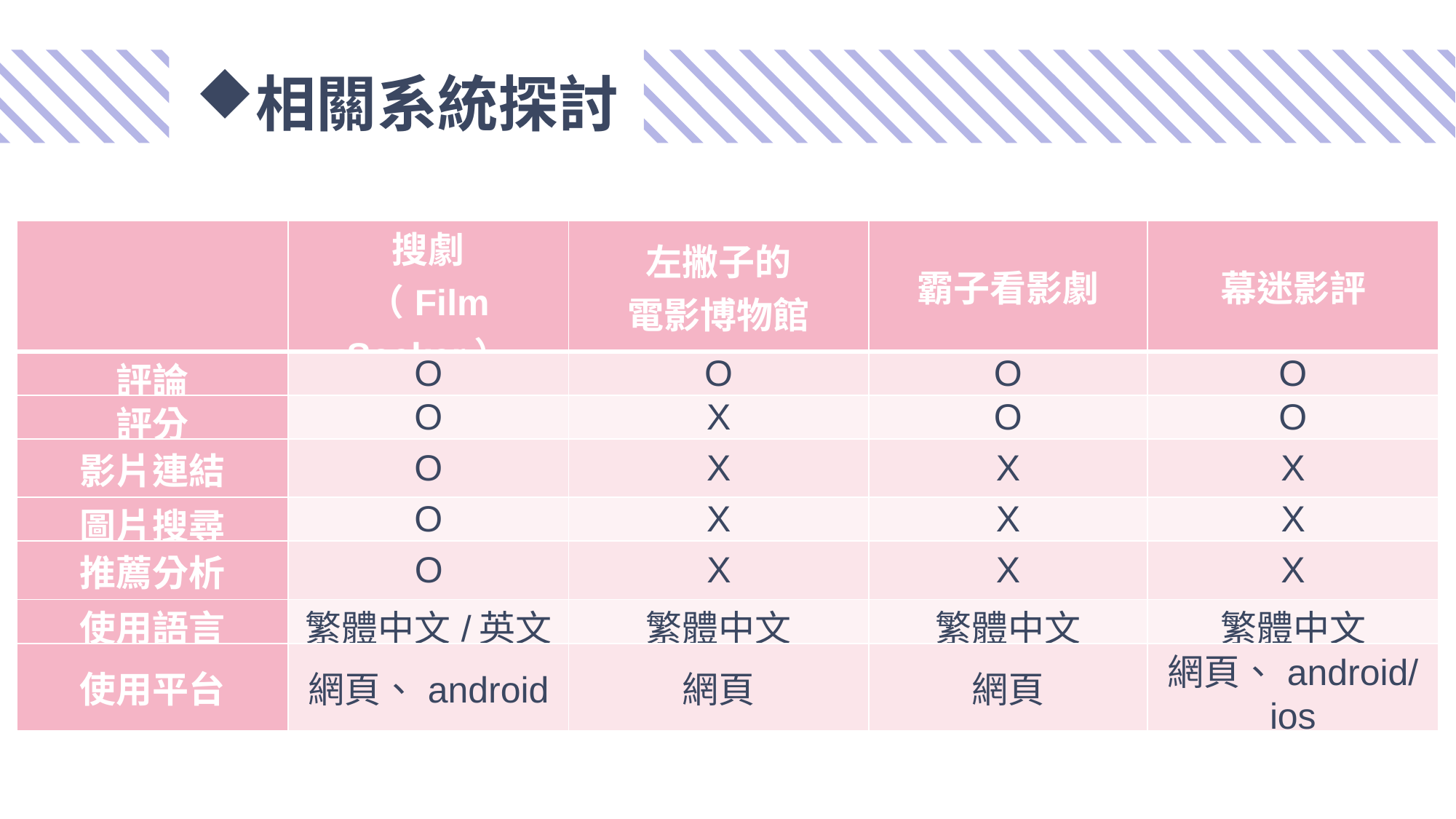

相關系統探討
|  | 搜劇 （Film Seeker） | 左撇子的 電影博物館 | 霸子看影劇 | 幕迷影評 |
| --- | --- | --- | --- | --- |
| 評論 | O | O | O | O |
| 評分 | O | X | O | O |
| 影片連結 | O | X | X | X |
| 圖片搜尋 | O | X | X | X |
| 推薦分析 | O | X | X | X |
| 使用語言 | 繁體中文/英文 | 繁體中文 | 繁體中文 | 繁體中文 |
| 使用平台 | 網頁、android | 網頁 | 網頁 | 網頁、android/ios |